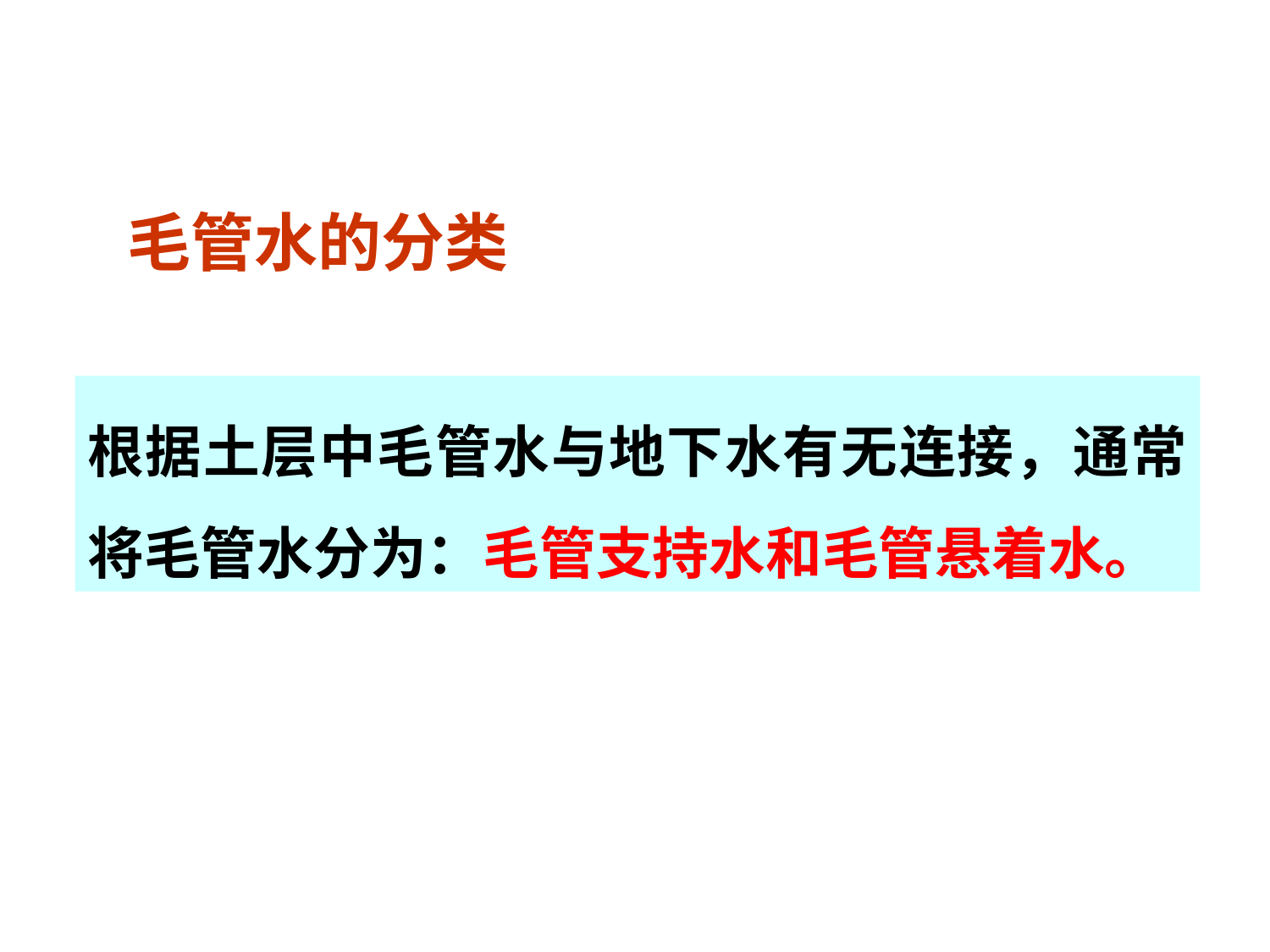

毛管水的分类
根据土层中毛管水与地下水有无连接，通常将毛管水分为：毛管支持水和毛管悬着水。